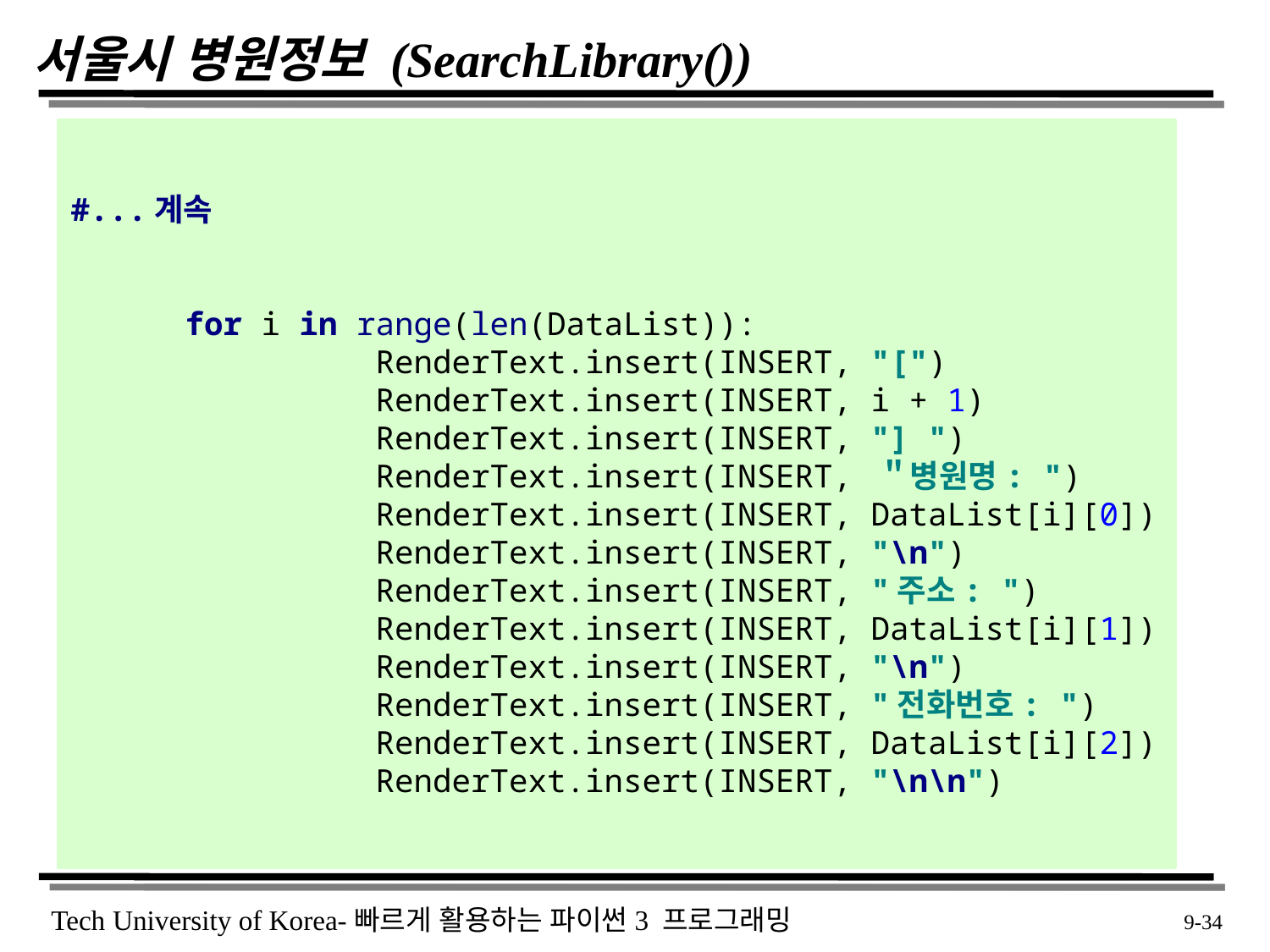

# 서울시 병원정보 (SearchLibrary())

#...계속
            for i in range(len(DataList)):
                RenderText.insert(INSERT, "[")
                RenderText.insert(INSERT, i + 1)
                RenderText.insert(INSERT, "] ")
                RenderText.insert(INSERT, ＂병원명: ")
                RenderText.insert(INSERT, DataList[i][0])
                RenderText.insert(INSERT, "\n")
                RenderText.insert(INSERT, "주소: ")
                RenderText.insert(INSERT, DataList[i][1])
                RenderText.insert(INSERT, "\n")
                RenderText.insert(INSERT, "전화번호: ")
                RenderText.insert(INSERT, DataList[i][2])
                RenderText.insert(INSERT, "\n\n")

 9-34